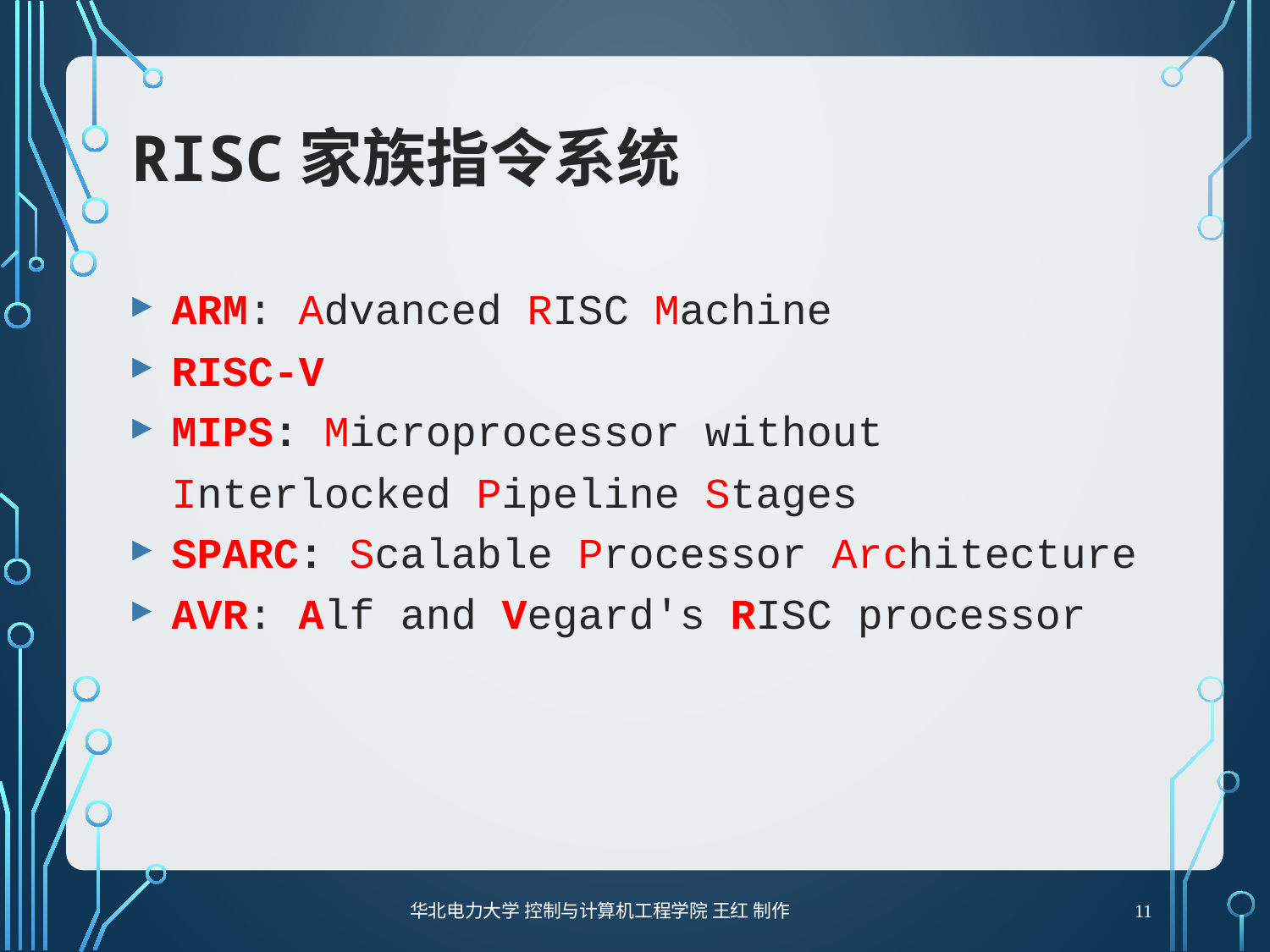

# RISC家族指令系统
ARM: Advanced RISC Machine
RISC-V
MIPS: Microprocessor without Interlocked Pipeline Stages
SPARC: Scalable Processor Architecture
AVR: Alf and Vegard's RISC processor
11
华北电力大学 控制与计算机工程学院 王红 制作